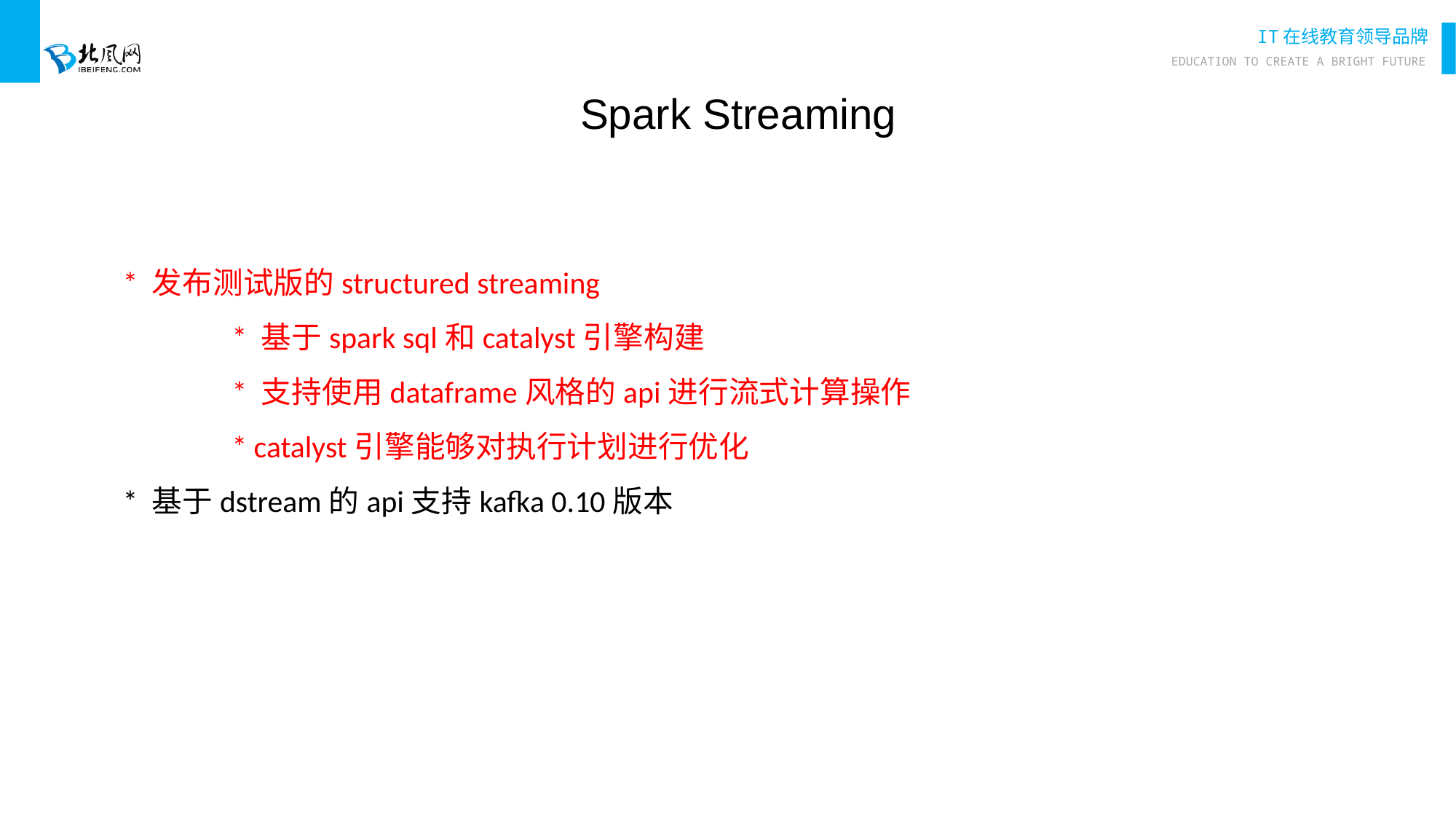

Spark Streaming
* 发布测试版的structured streaming
	* 基于spark sql和catalyst引擎构建
	* 支持使用dataframe风格的api进行流式计算操作
	* catalyst引擎能够对执行计划进行优化
* 基于dstream的api支持kafka 0.10版本